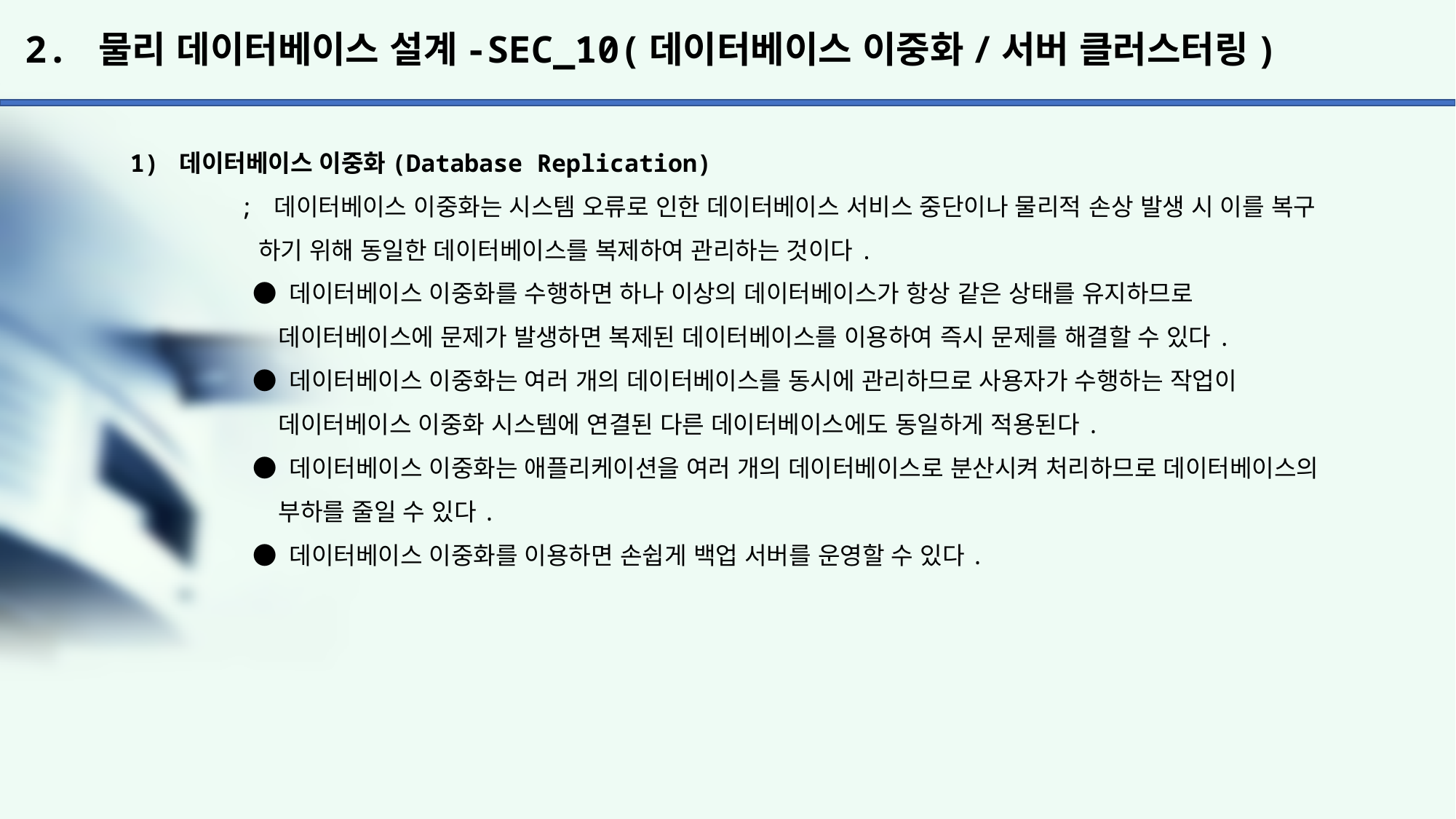

# 2. 물리 데이터베이스 설계-SEC_10(데이터베이스 이중화/서버 클러스터링)
1) 데이터베이스 이중화(Database Replication)
	; 데이터베이스 이중화는 시스템 오류로 인한 데이터베이스 서비스 중단이나 물리적 손상 발생 시 이를 복구
	  하기 위해 동일한 데이터베이스를 복제하여 관리하는 것이다.
	  ● 데이터베이스 이중화를 수행하면 하나 이상의 데이터베이스가 항상 같은 상태를 유지하므로
	     데이터베이스에 문제가 발생하면 복제된 데이터베이스를 이용하여 즉시 문제를 해결할 수 있다.
	  ● 데이터베이스 이중화는 여러 개의 데이터베이스를 동시에 관리하므로 사용자가 수행하는 작업이
	     데이터베이스 이중화 시스템에 연결된 다른 데이터베이스에도 동일하게 적용된다.
	  ● 데이터베이스 이중화는 애플리케이션을 여러 개의 데이터베이스로 분산시켜 처리하므로 데이터베이스의
	     부하를 줄일 수 있다.
	  ● 데이터베이스 이중화를 이용하면 손쉽게 백업 서버를 운영할 수 있다.